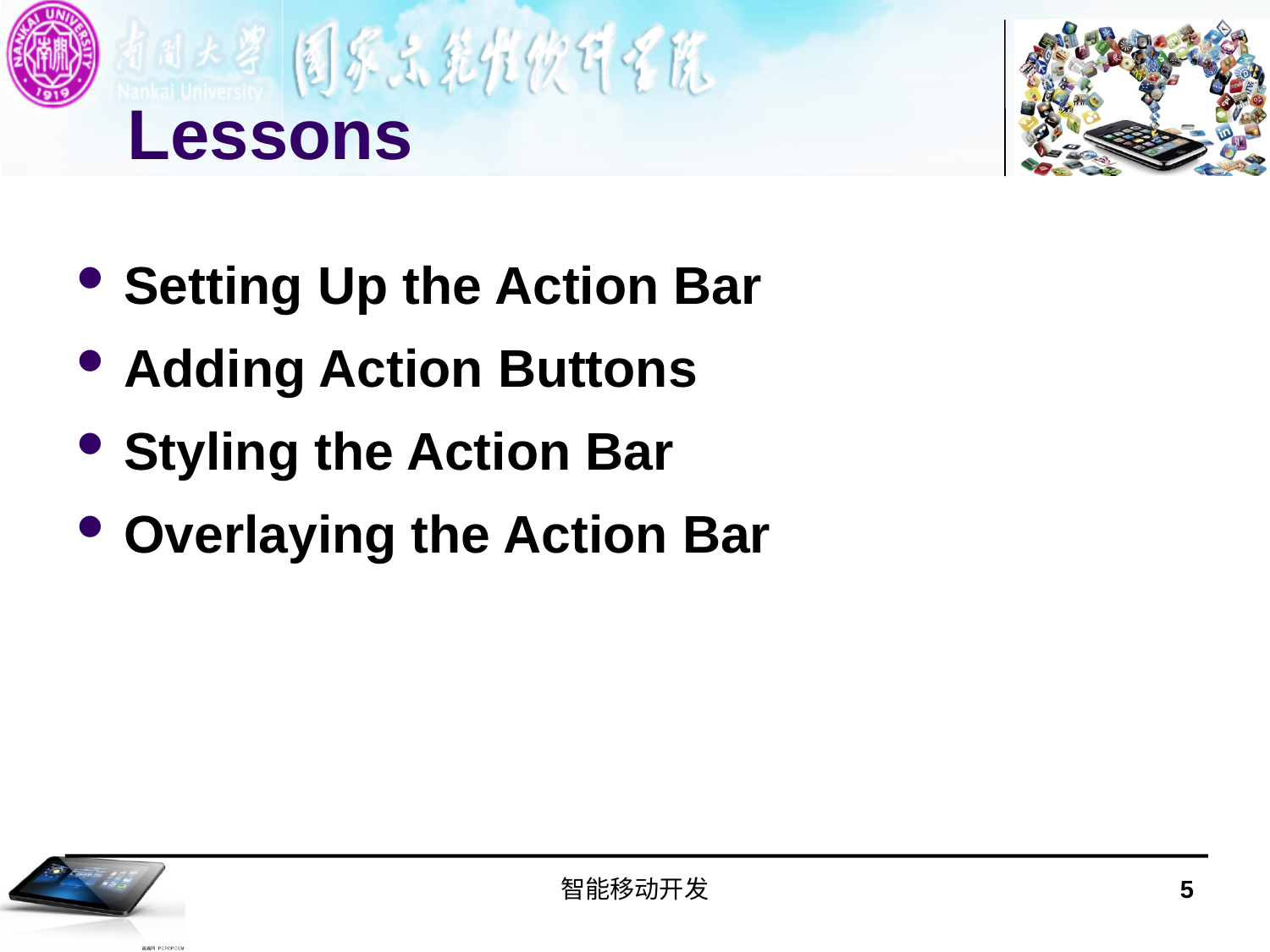

# Lessons
Setting Up the Action Bar
Adding Action Buttons
Styling the Action Bar
Overlaying the Action Bar
智能移动开发
5